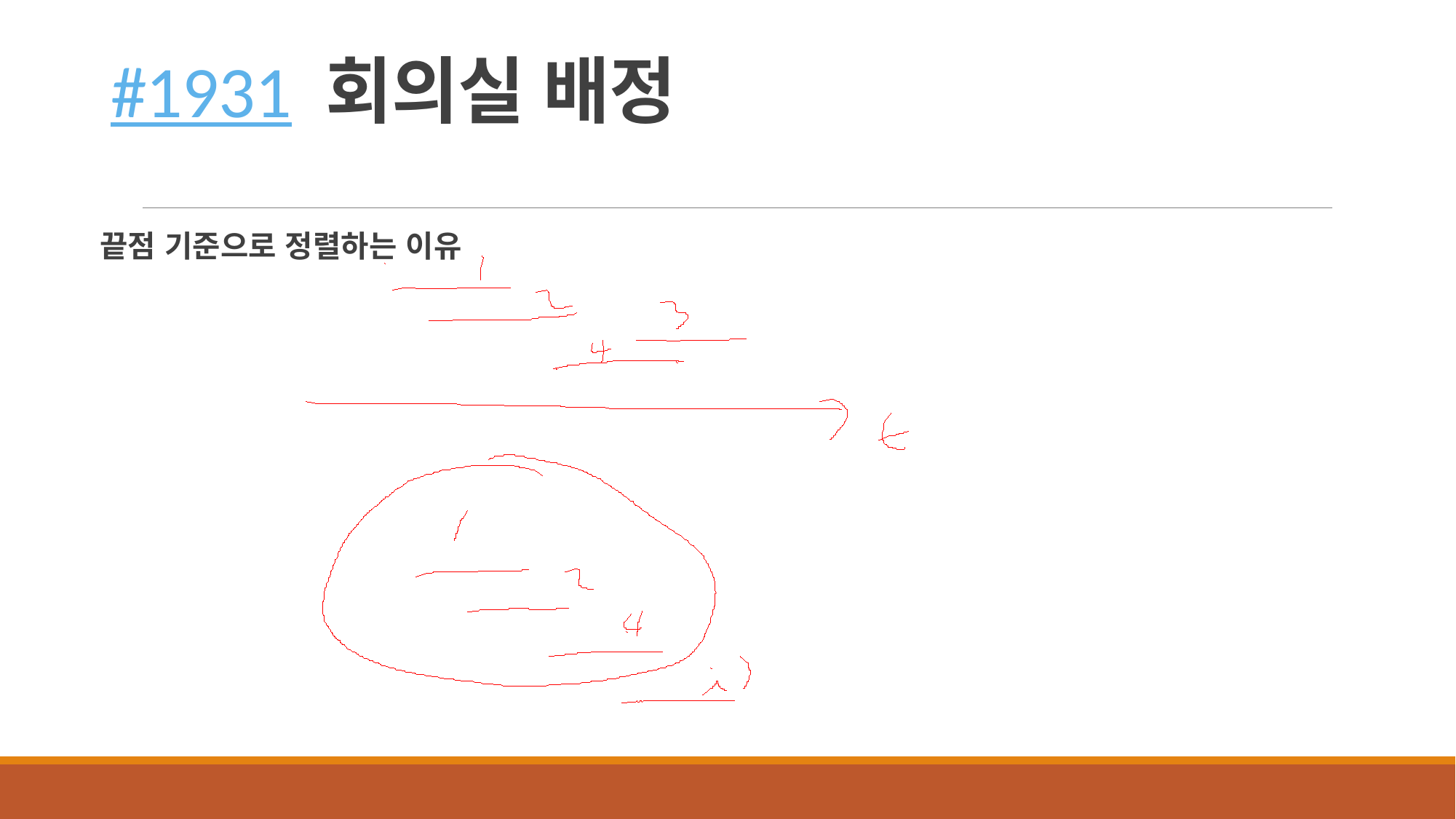

# #1931 회의실 배정

끝점 기준으로 정렬하는 이유